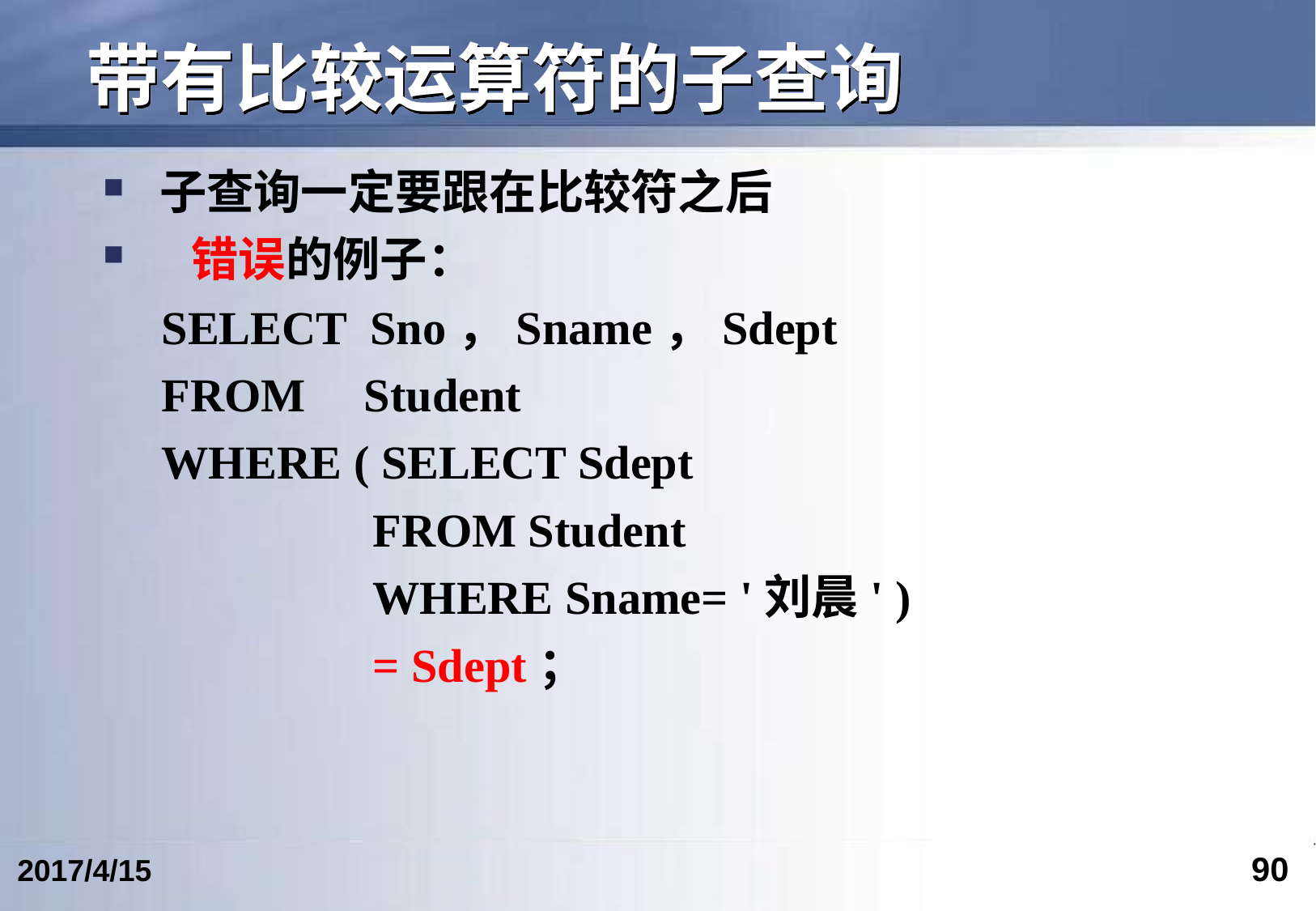

# 带有比较运算符的子查询
 子查询一定要跟在比较符之后
    错误的例子：
     SELECT  Sno，Sname，Sdept
     FROM     Student
     WHERE ( SELECT Sdept
                       FROM Student
                       WHERE Sname= '刘晨' )
                       = Sdept；
90
2017/4/15